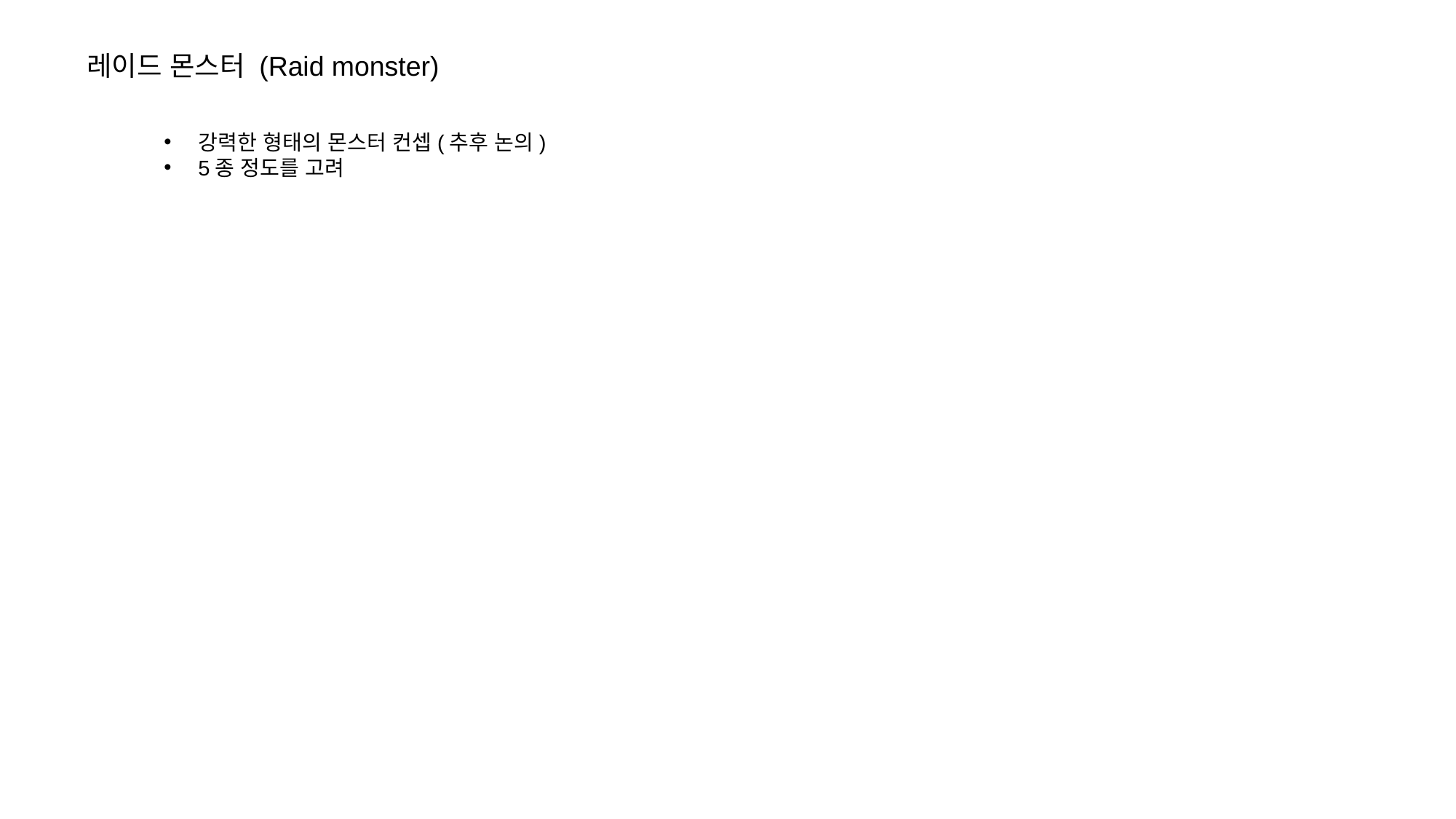

레이드 몬스터 (Raid monster)
강력한 형태의 몬스터 컨셉(추후 논의)
5종 정도를 고려